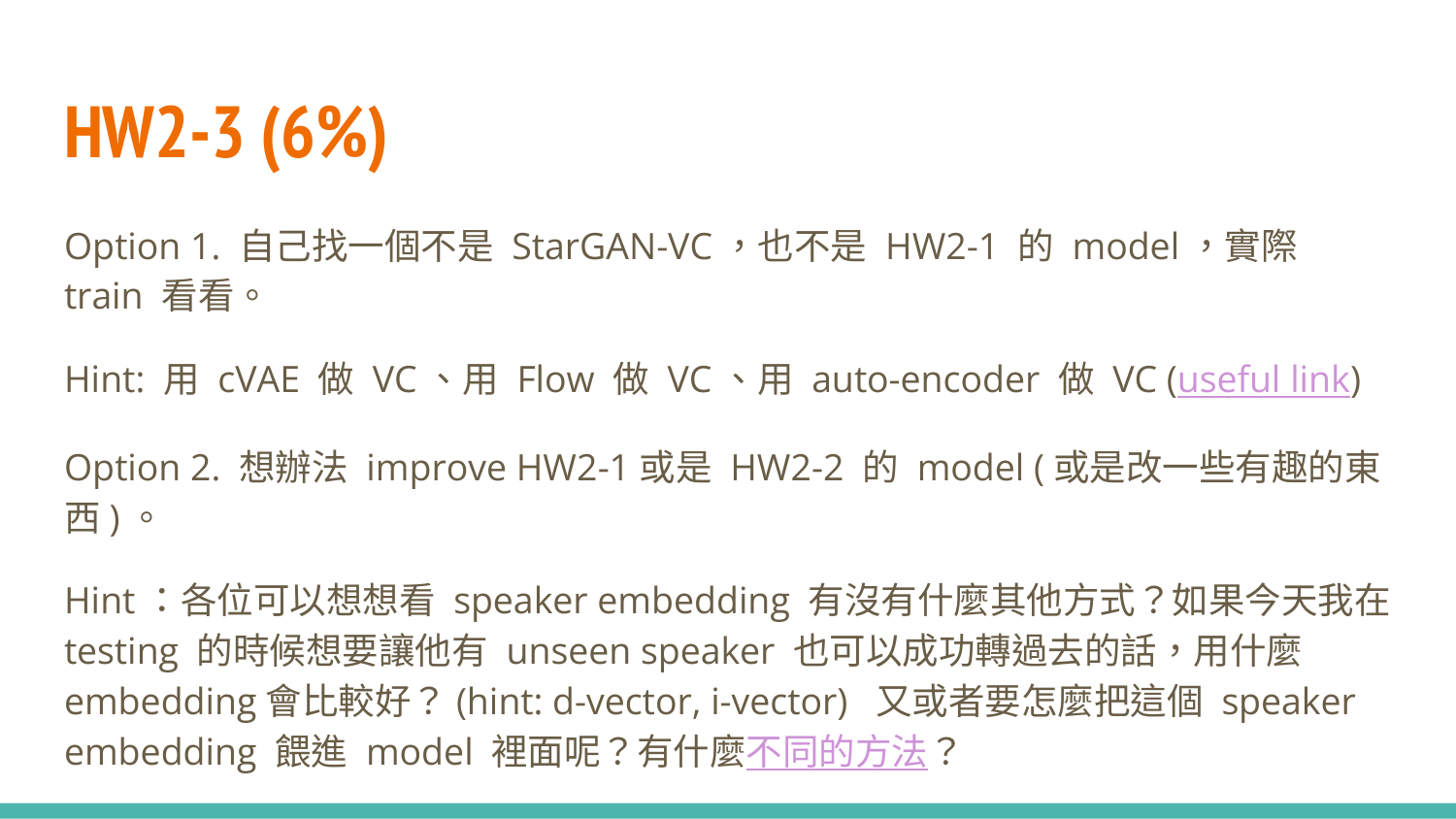

# HW2-3 (6%)
Option 1. 自己找一個不是 StarGAN-VC，也不是 HW2-1 的 model，實際 train 看看。
Hint: 用 cVAE 做 VC、用 Flow 做 VC、用 auto-encoder 做 VC (useful link)
Option 2. 想辦法 improve HW2-1或是 HW2-2 的 model (或是改一些有趣的東西)。
Hint：各位可以想想看 speaker embedding 有沒有什麼其他方式？如果今天我在 testing 的時候想要讓他有 unseen speaker 也可以成功轉過去的話，用什麼 embedding會比較好？(hint: d-vector, i-vector)  又或者要怎麼把這個 speaker embedding 餵進 model 裡面呢？有什麼不同的方法？